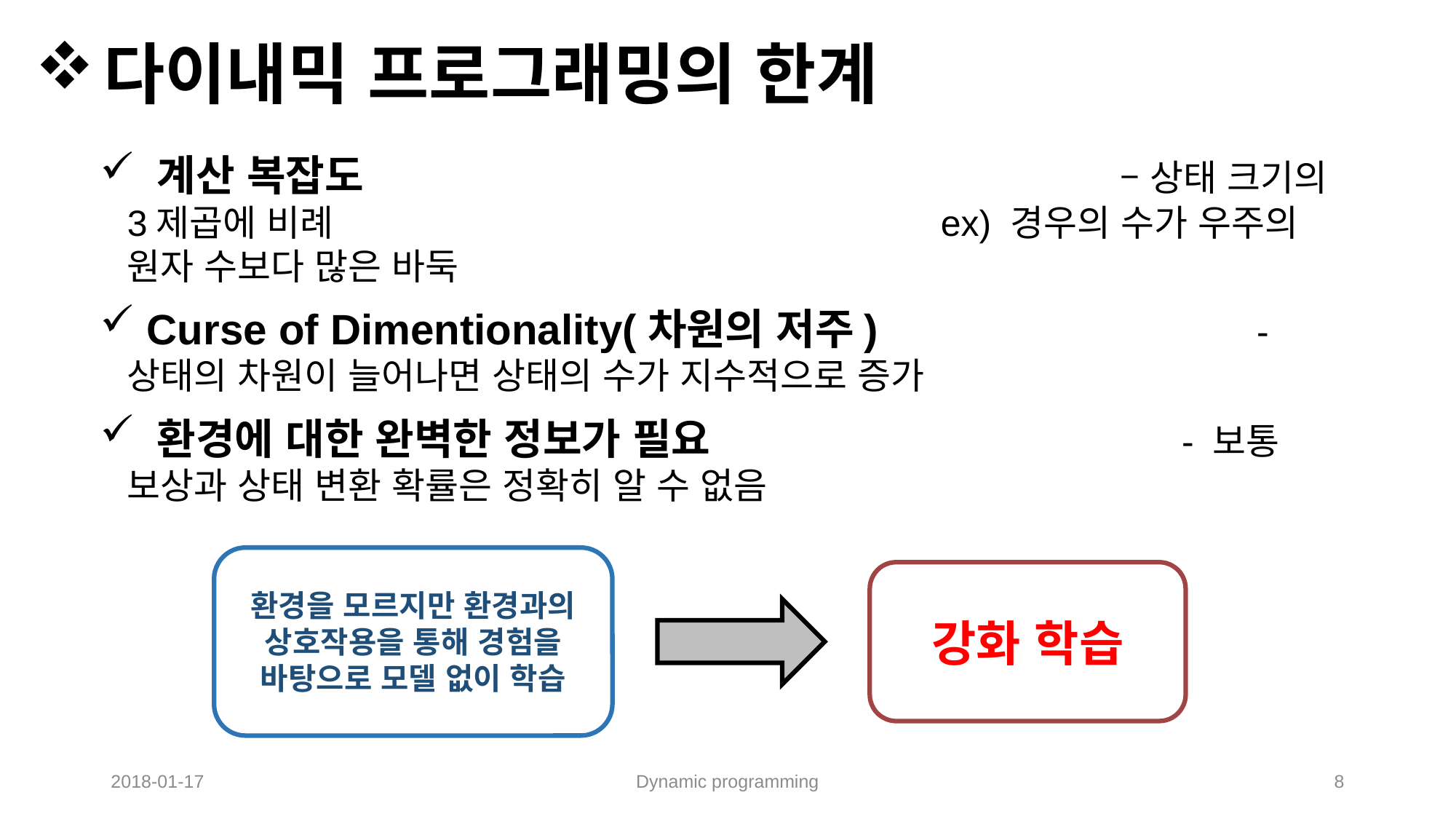

# 다이내믹 프로그래밍의 한계
 계산 복잡도                                                                – 상태 크기의 3제곱에 비례                                                 	    ex) 경우의 수가 우주의 원자 수보다 많은 바둑
 Curse of Dimentionality(차원의 저주)                                - 상태의 차원이 늘어나면 상태의 수가 지수적으로 증가
 환경에 대한 완벽한 정보가 필요                                       - 보통 보상과 상태 변환 확률은 정확히 알 수 없음
환경을 모르지만 환경과의 상호작용을 통해 경험을 바탕으로 모델 없이 학습
강화 학습

2018-01-17
Dynamic programming
8